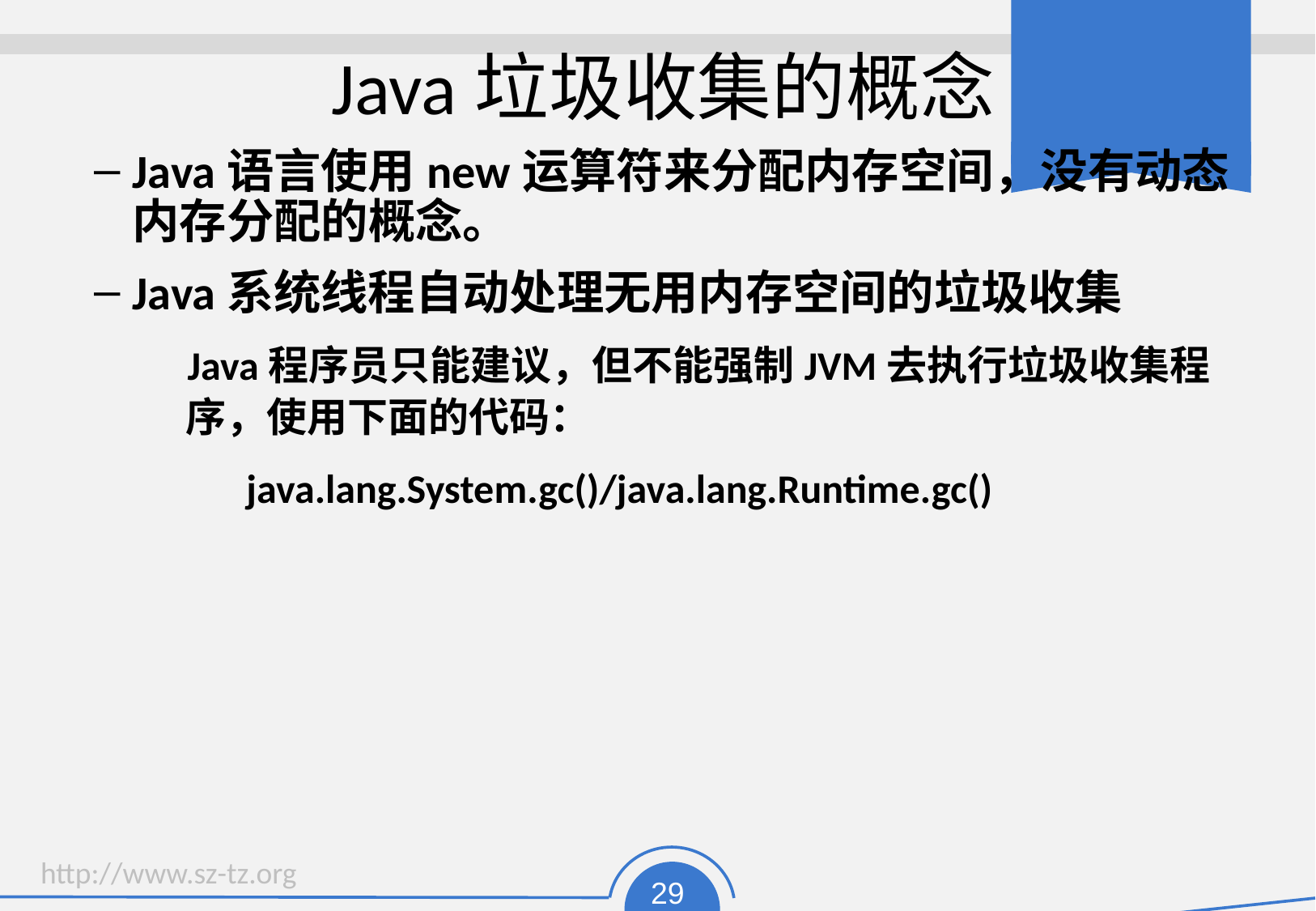

# Java垃圾收集的概念
Java语言使用new运算符来分配内存空间，没有动态内存分配的概念。
Java系统线程自动处理无用内存空间的垃圾收集
   Java程序员只能建议，但不能强制JVM去执行垃圾收集程序，使用下面的代码：
          java.lang.System.gc()/java.lang.Runtime.gc()